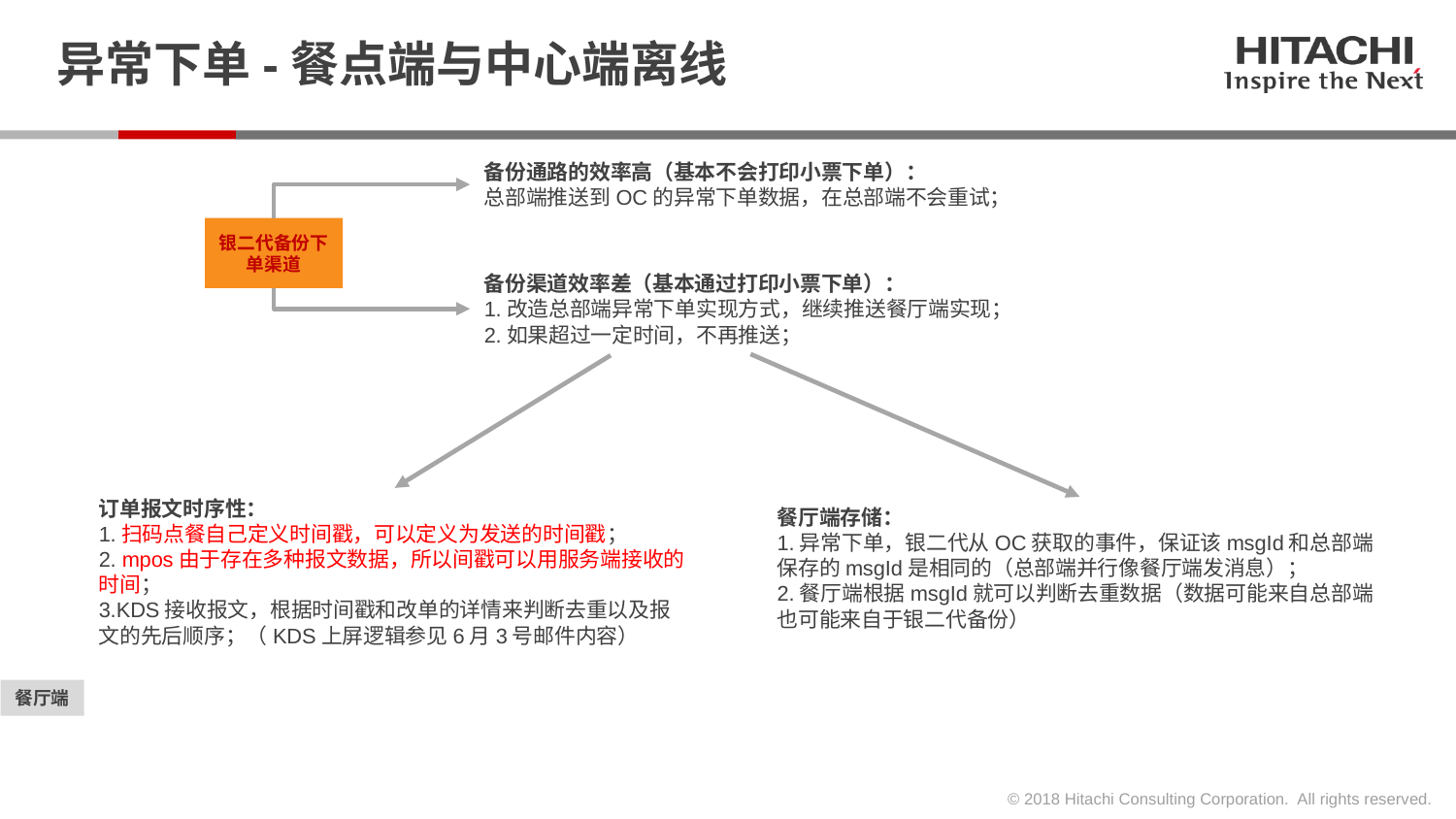

# 异常下单-餐点端与中心端离线
备份通路的效率高（基本不会打印小票下单）：
总部端推送到OC的异常下单数据，在总部端不会重试；
银二代备份下单渠道
备份渠道效率差（基本通过打印小票下单）：
1.改造总部端异常下单实现方式，继续推送餐厅端实现；
2.如果超过一定时间，不再推送；
订单报文时序性：
1.扫码点餐自己定义时间戳，可以定义为发送的时间戳；
2. mpos由于存在多种报文数据，所以间戳可以用服务端接收的时间；
3.KDS接收报文，根据时间戳和改单的详情来判断去重以及报文的先后顺序；（KDS上屏逻辑参见6月3号邮件内容）
餐厅端存储：
1.异常下单，银二代从OC获取的事件，保证该msgId和总部端保存的msgId是相同的（总部端并行像餐厅端发消息）；
2.餐厅端根据msgId就可以判断去重数据（数据可能来自总部端也可能来自于银二代备份）
餐厅端